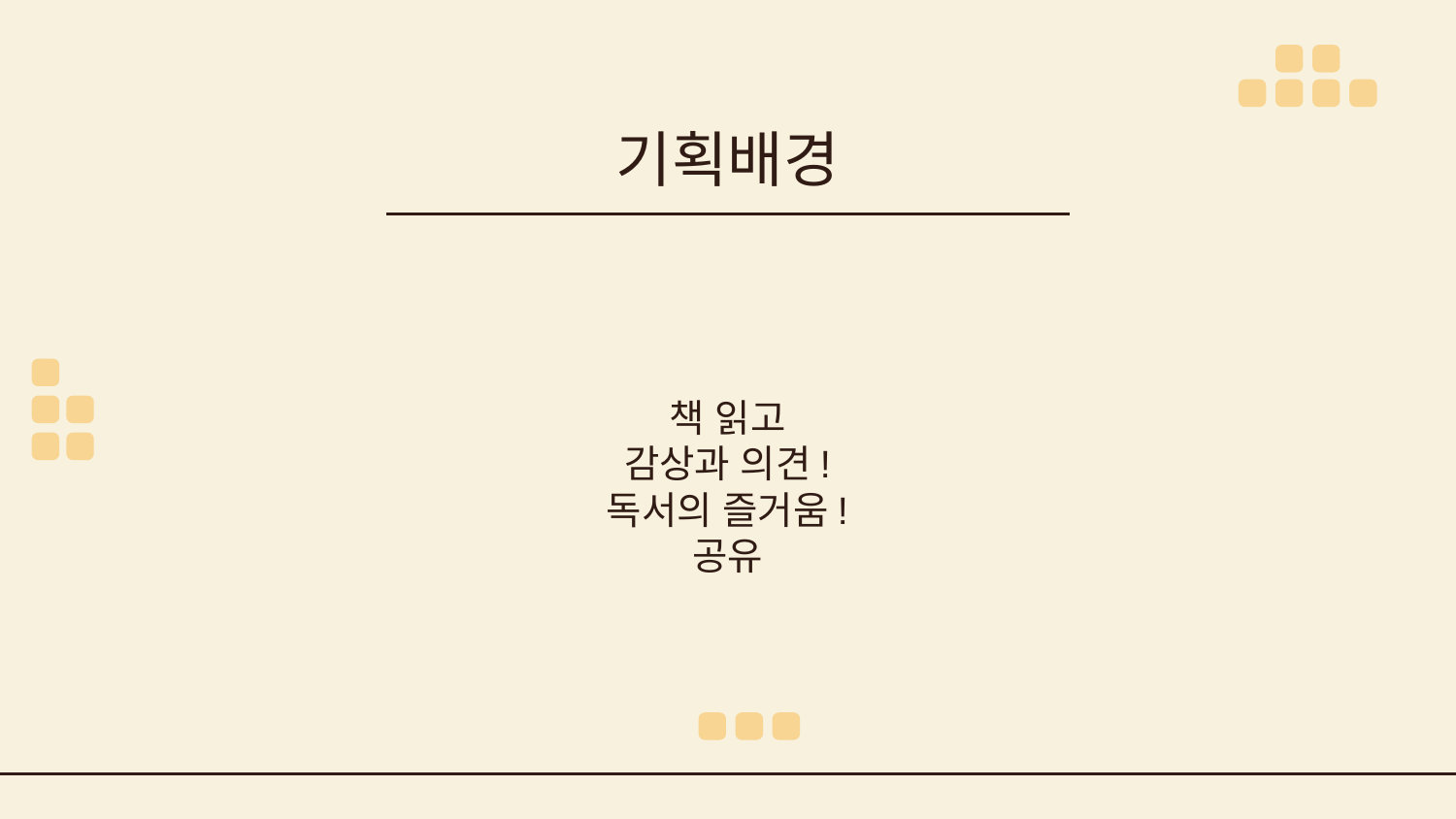

# 기획배경
책 읽고
감상과 의견!
독서의 즐거움!
공유